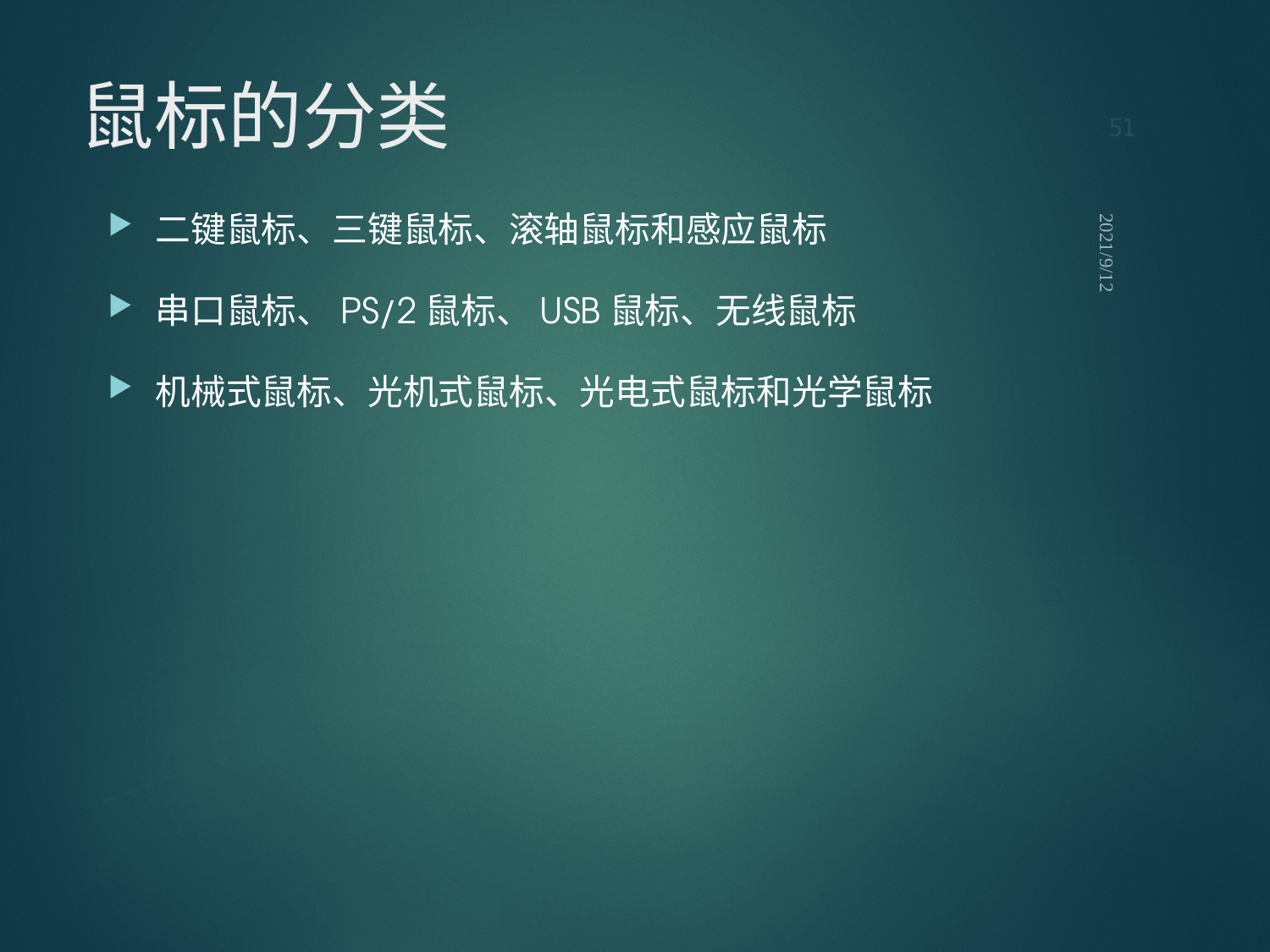

51
# 鼠标的分类
二键鼠标、三键鼠标、滚轴鼠标和感应鼠标
串口鼠标、PS/2鼠标、USB鼠标、无线鼠标
机械式鼠标、光机式鼠标、光电式鼠标和光学鼠标
2021/9/12